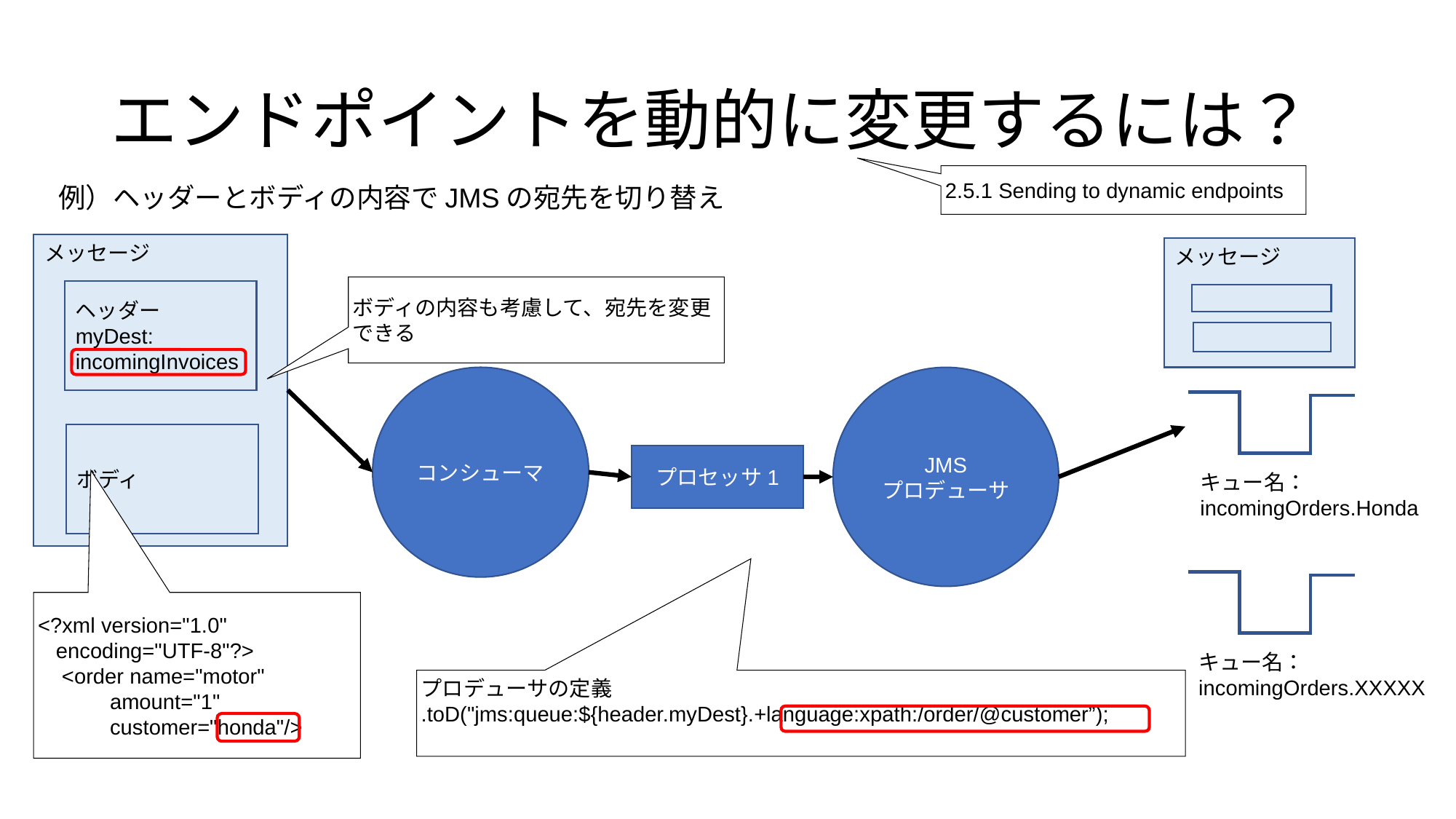

# エンドポイントを動的に変更するには？
2.5.1 Sending to dynamic endpoints
例）ヘッダーとボディの内容でJMSの宛先を切り替え
メッセージ
メッセージ
ボディの内容も考慮して、宛先を変更できる
ヘッダー
myDest:
incomingInvoices

コンシューマ
JMS
プロデューサ

ボディ
プロセッサ1
キュー名：
incomingOrders.Honda

<?xml version="1.0"
   encoding="UTF-8"?>
    <order name="motor"
            amount="1"
            customer="honda"/>
キュー名：
incomingOrders.XXXXX
プロデューサの定義
.toD("jms:queue:${header.myDest}.+language:xpath:/order/@customer”);